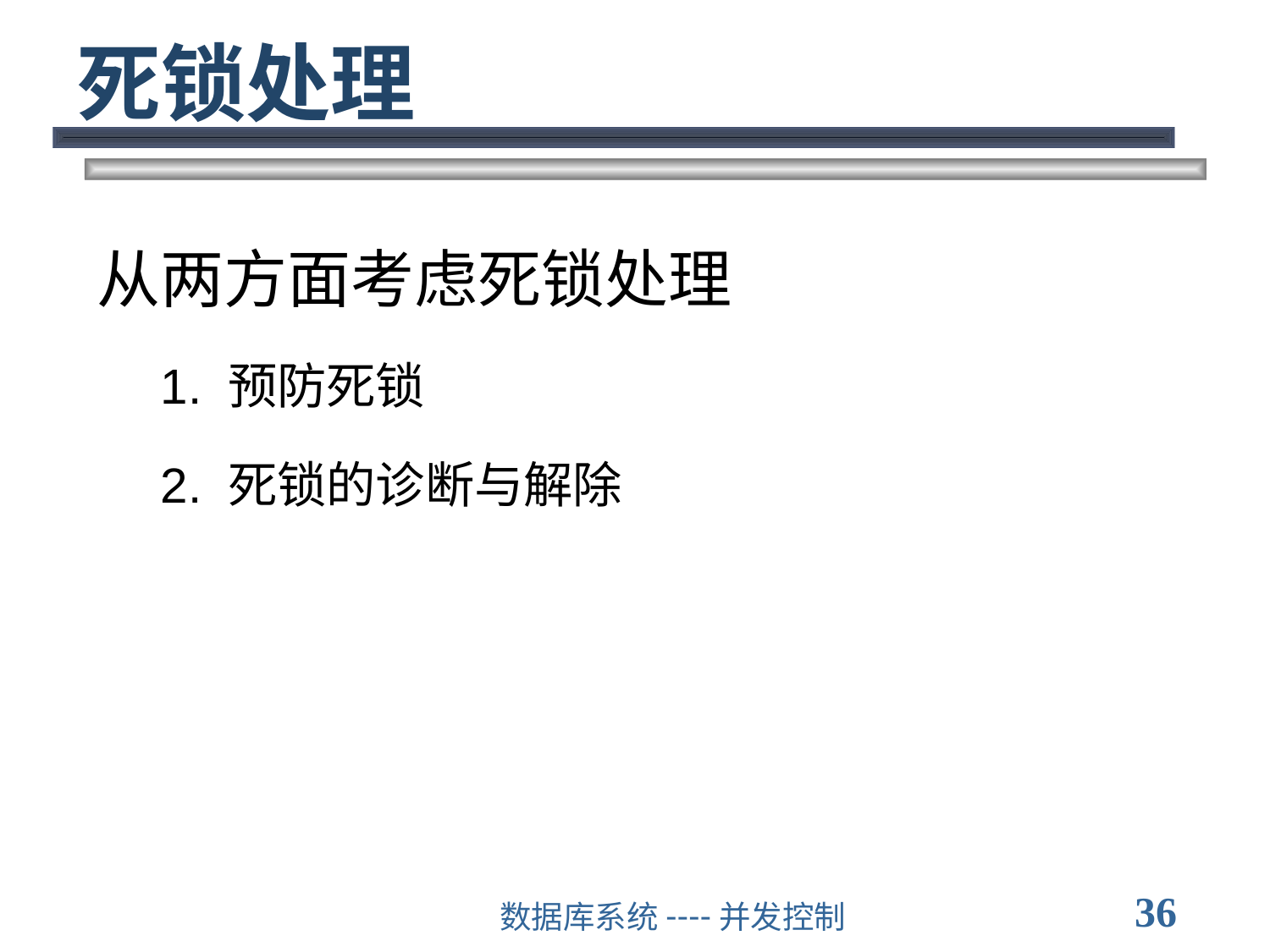

# 死锁处理
从两方面考虑死锁处理
1. 预防死锁
2. 死锁的诊断与解除

36
数据库系统----并发控制